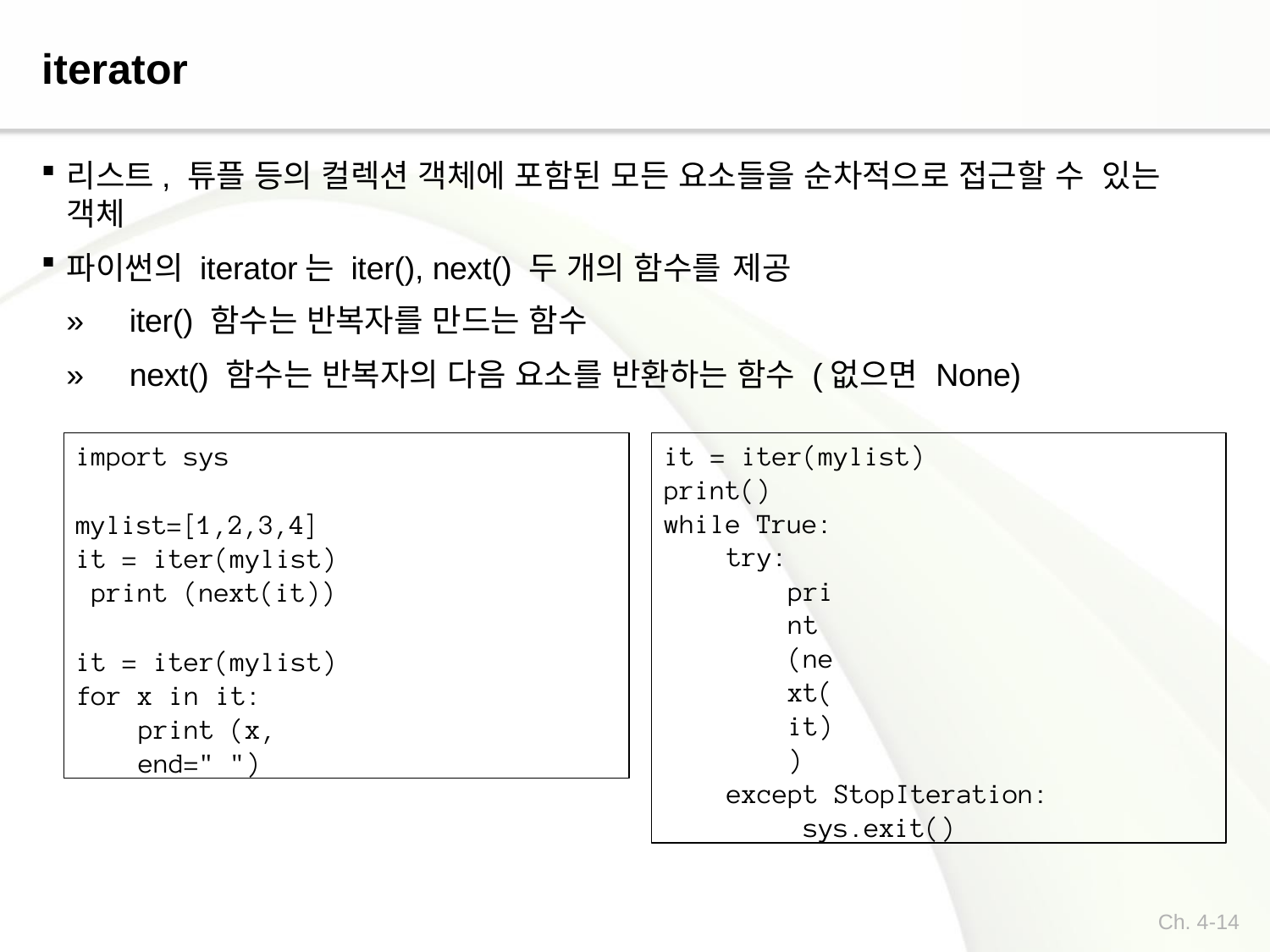

# iterator
리스트, 튜플 등의 컬렉션 객체에 포함된 모든 요소들을 순차적으로 접근할 수  있는 객체
파이썬의 iterator는 iter(), next() 두 개의 함수를 제공
»	iter() 함수는 반복자를 만드는 함수
»	next() 함수는 반복자의 다음 요소를 반환하는 함수 (없으면 None)
import sys

mylist=[1,2,3,4]  it = iter(mylist)  print (next(it))

it = iter(mylist)
for x in it:
print (x, end=" ")
it = iter(mylist)
print()  while True:
try:
print (next(it))
except StopIteration:  sys.exit()
Ch. 4-14